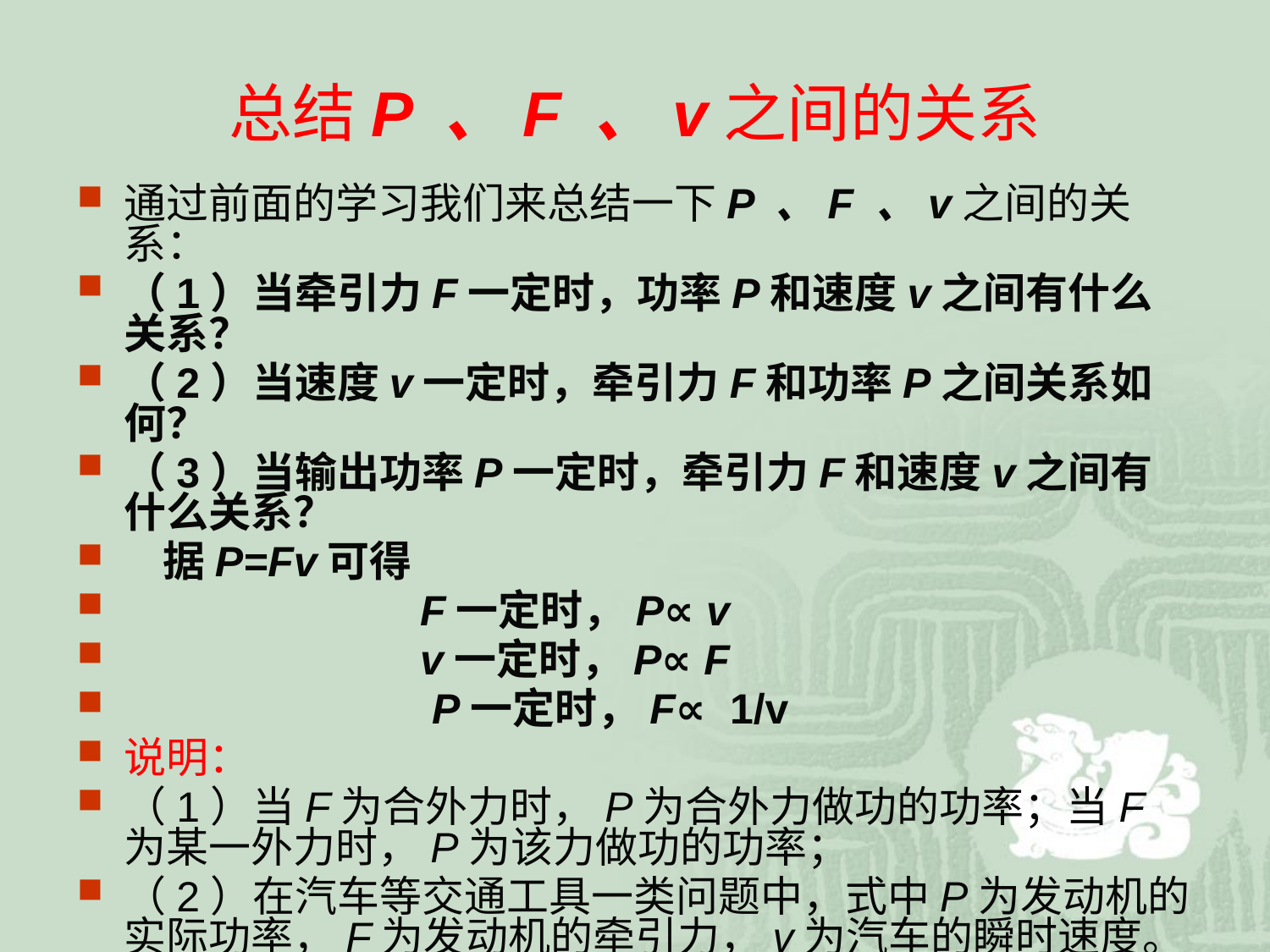

# 总结P 、F 、v之间的关系
通过前面的学习我们来总结一下P 、F 、v之间的关系：
（1）当牵引力F一定时，功率P和速度v之间有什么关系？
（2）当速度v一定时，牵引力F和功率P之间关系如何？
（3）当输出功率P一定时，牵引力F和速度v之间有什么关系？
   据P=Fv可得
                         F一定时，P∝v
                         v一定时，P∝F
                          P一定时，F∝ 1/v
说明：
（1）当F为合外力时，P为合外力做功的功率；当F为某一外力时，P为该力做功的功率；
（2）在汽车等交通工具一类问题中，式中P为发动机的实际功率，F为发动机的牵引力，v为汽车的瞬时速度。